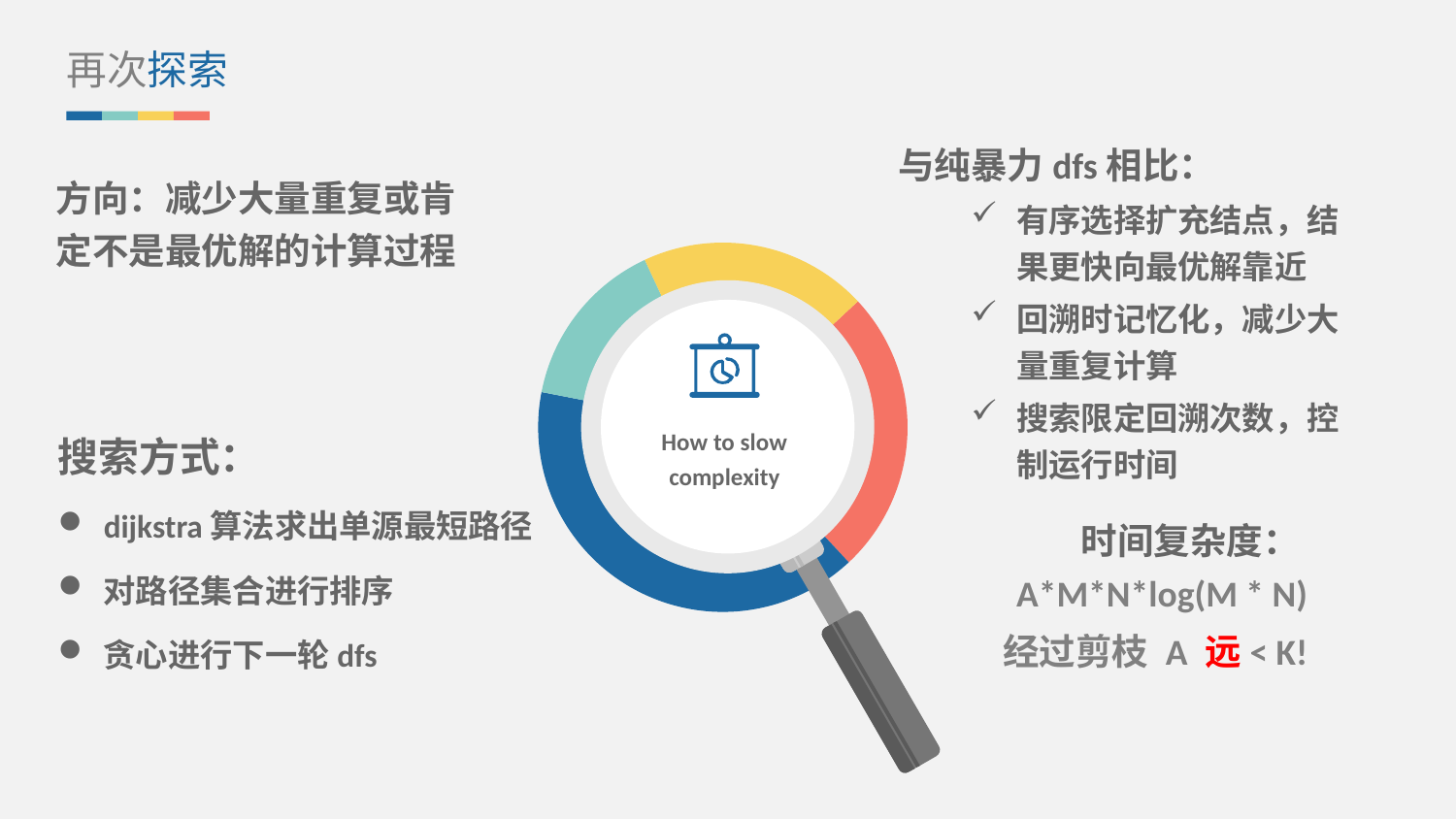

再次探索

与纯暴力dfs相比：
有序选择扩充结点，结果更快向最优解靠近
回溯时记忆化，减少大量重复计算
搜索限定回溯次数，控制运行时间

方向：减少大量重复或肯定不是最优解的计算过程

### Chart

| Category | 销售额 |
|---|---|
| 红 | 25.0 |
| 蓝 | 40.0 |
| 青 | 15.0 |
| 橙 | 20.0 |

搜索方式：
dijkstra算法求出单源最短路径
对路径集合进行排序
贪心进行下一轮dfs
How to slow complexity
时间复杂度：A*M*N*log(M * N)
经过剪枝 A 远< K!